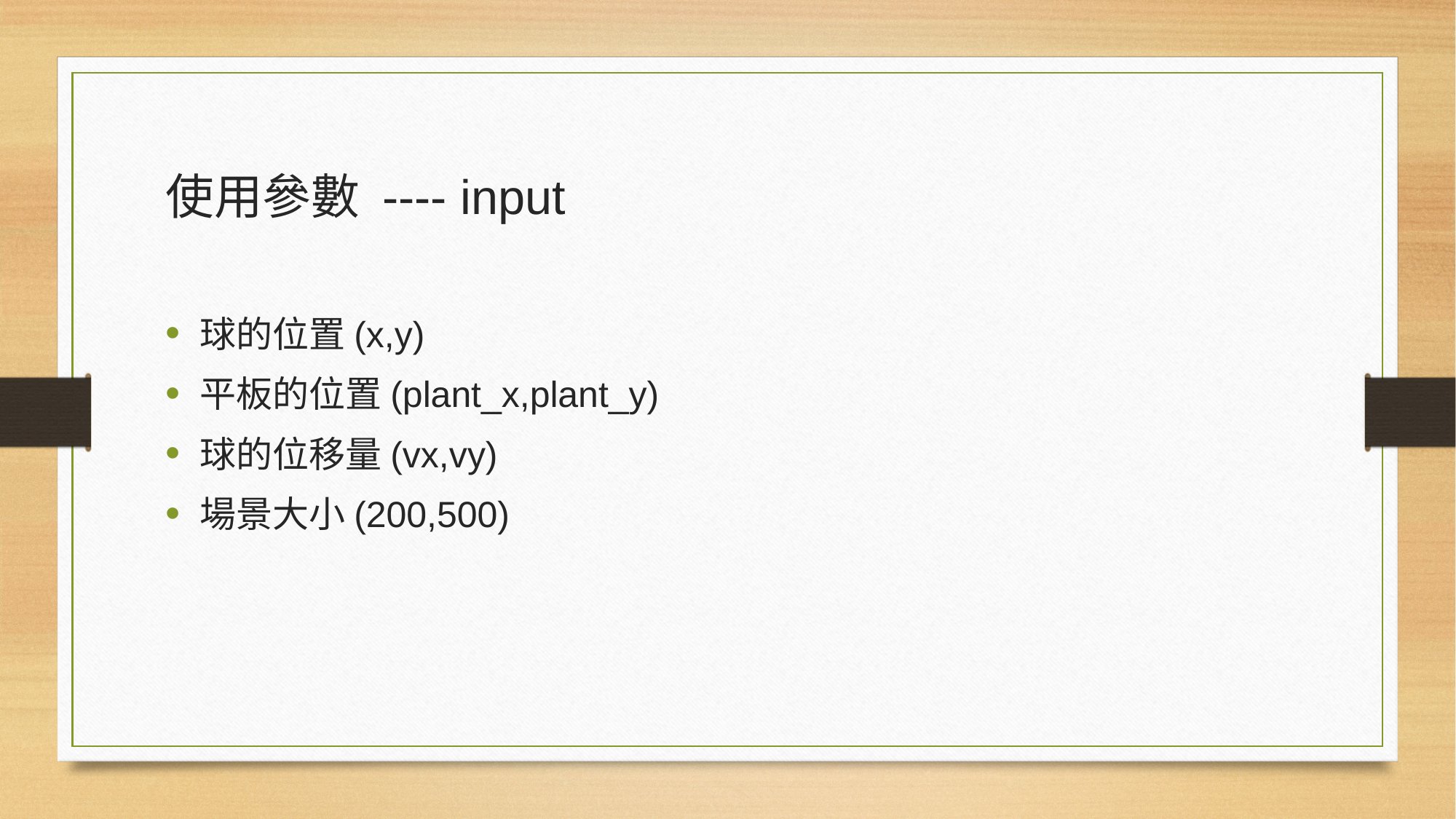

# 使用參數 ---- input
球的位置(x,y)
平板的位置(plant_x,plant_y)
球的位移量(vx,vy)
場景大小(200,500)